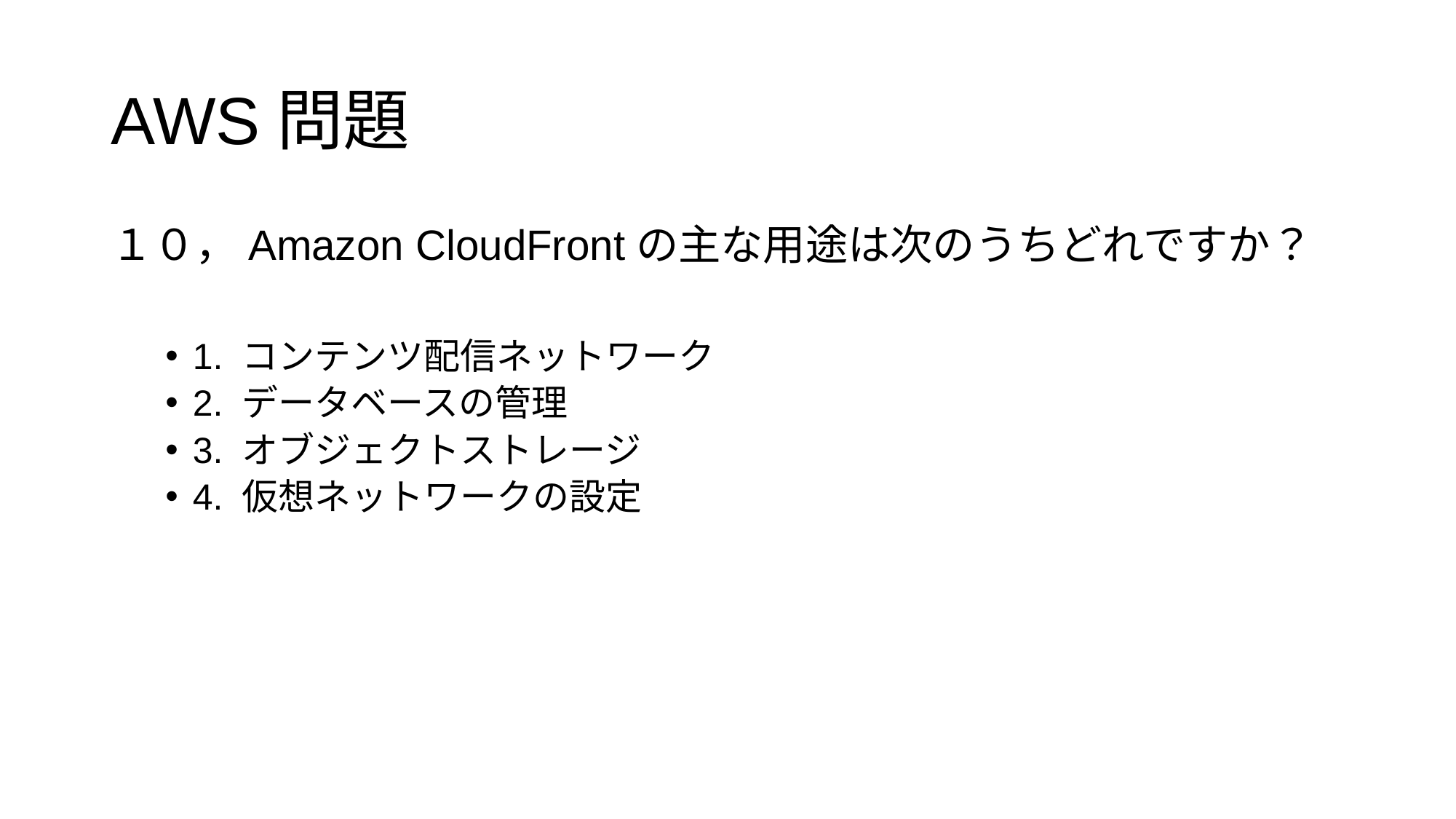

# AWS問題
１０，Amazon CloudFrontの主な用途は次のうちどれですか？

1. コンテンツ配信ネットワーク
2. データベースの管理
3. オブジェクトストレージ
4. 仮想ネットワークの設定